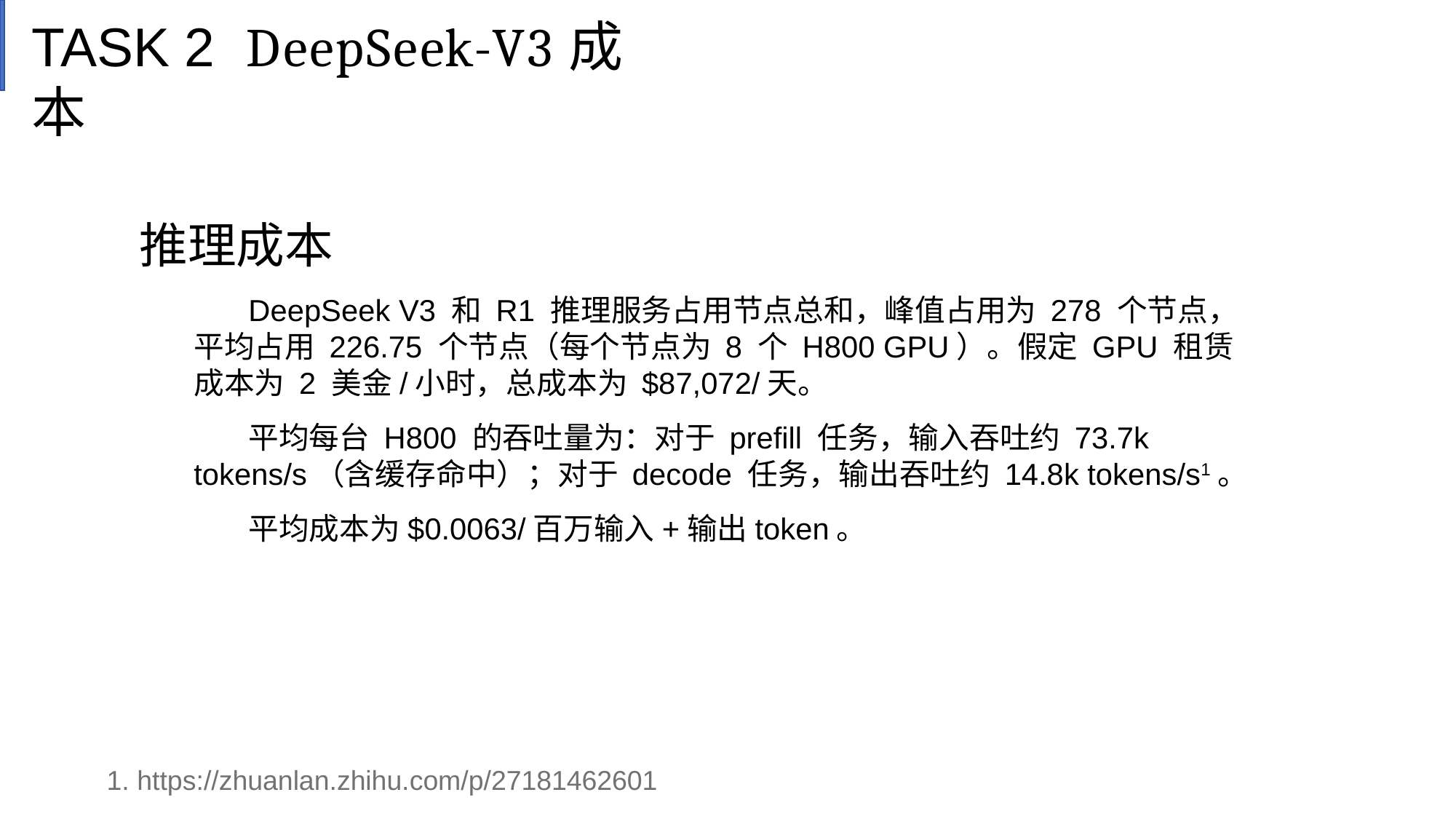

TASK 2  DeepSeek-V3成本
推理成本
DeepSeek V3 和 R1 推理服务占用节点总和，峰值占用为 278 个节点，平均占用 226.75 个节点（每个节点为 8 个 H800 GPU）。假定 GPU 租赁成本为 2 美金/小时，总成本为 $87,072/天。
平均每台 H800 的吞吐量为：对于 prefill 任务，输入吞吐约 73.7k tokens/s（含缓存命中）；对于 decode 任务，输出吞吐约 14.8k tokens/s1。
平均成本为$0.0063/百万输入+输出token。

1. https://zhuanlan.zhihu.com/p/27181462601